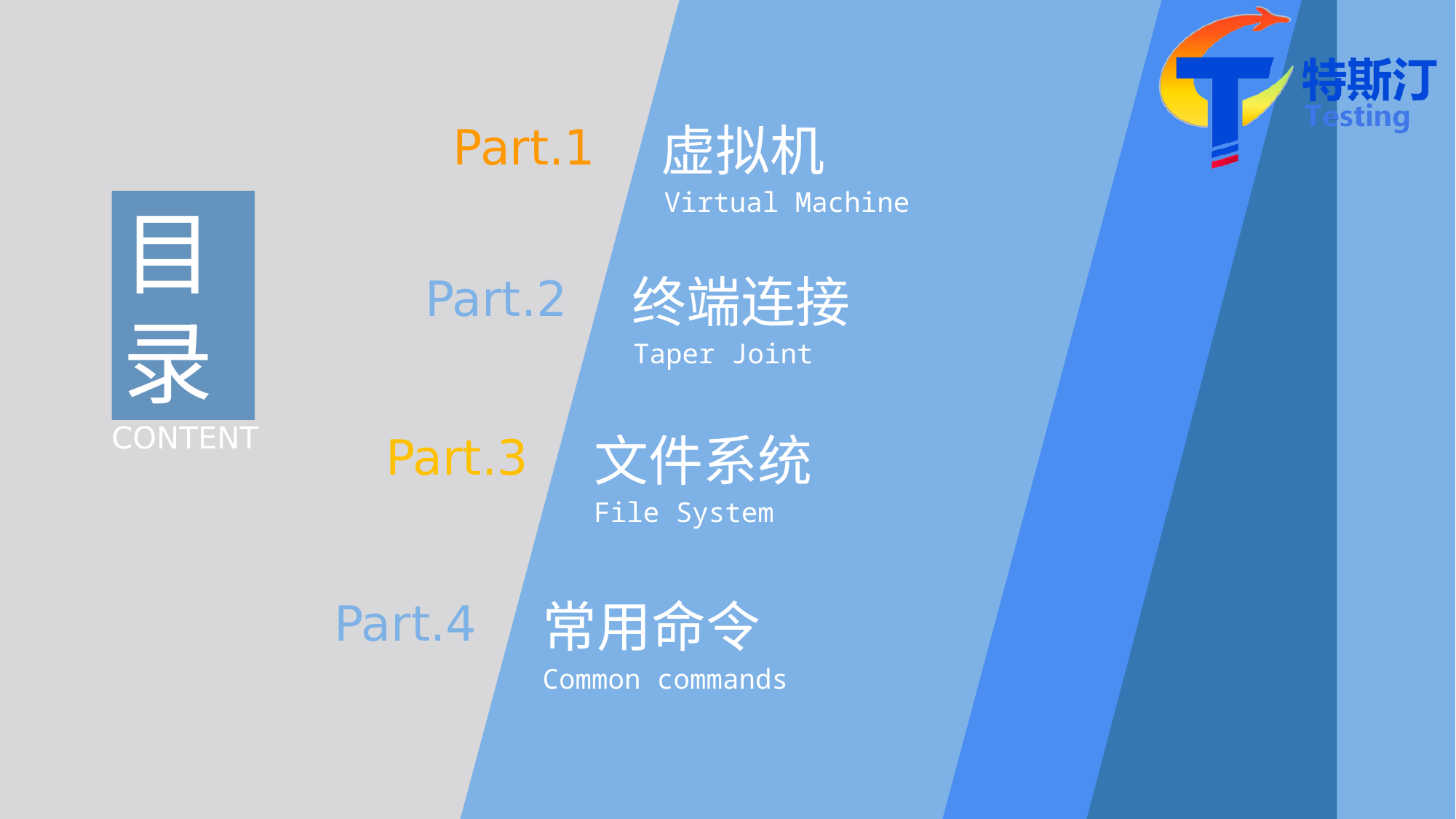

Part.1
虚拟机
Virtual Machine
目
录
CONTENT
Part.2
终端连接
Taper Joint
Part.3
文件系统
File System
Part.4
常用命令
Common commands